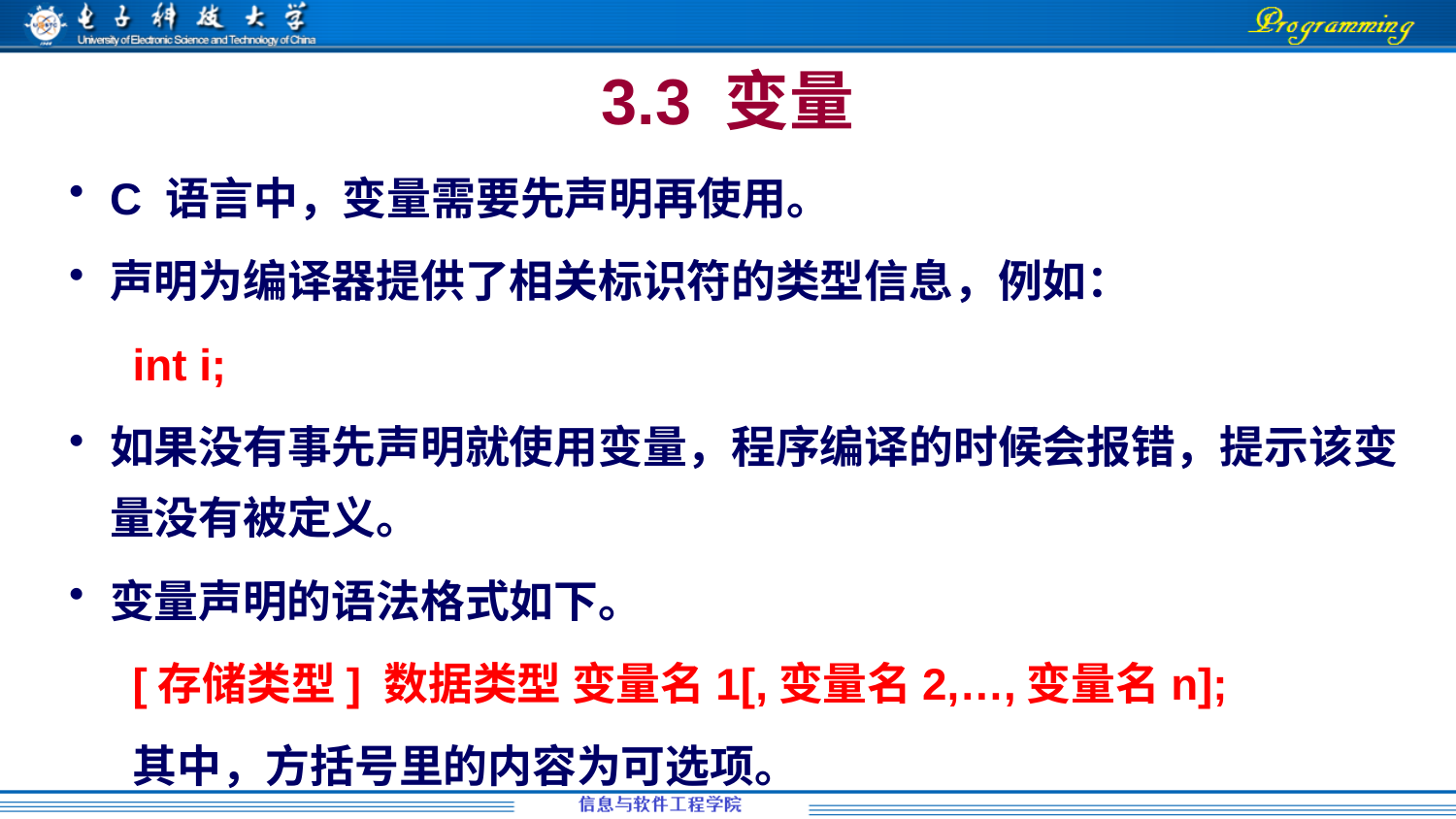

3.3 变量
C 语言中，变量需要先声明再使用。
声明为编译器提供了相关标识符的类型信息，例如：
int i;
如果没有事先声明就使用变量，程序编译的时候会报错，提示该变量没有被定义。
变量声明的语法格式如下。
[存储类型] 数据类型 变量名1[,变量名2,…,变量名n];
其中，方括号里的内容为可选项。